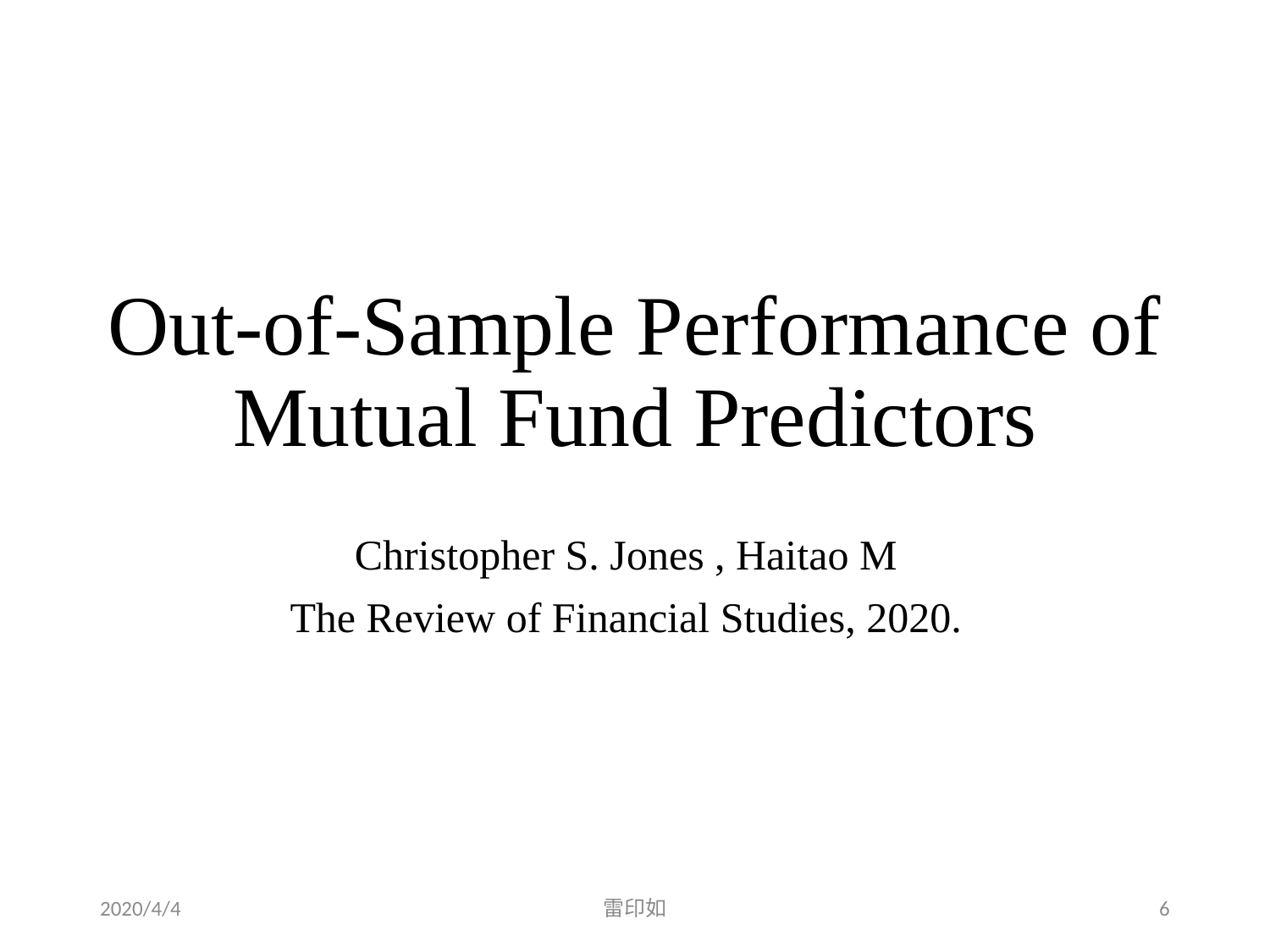

# Out-of-Sample Performance of Mutual Fund Predictors
Christopher S. Jones , Haitao M
The Review of Financial Studies, 2020.
2020/4/4
雷印如
6